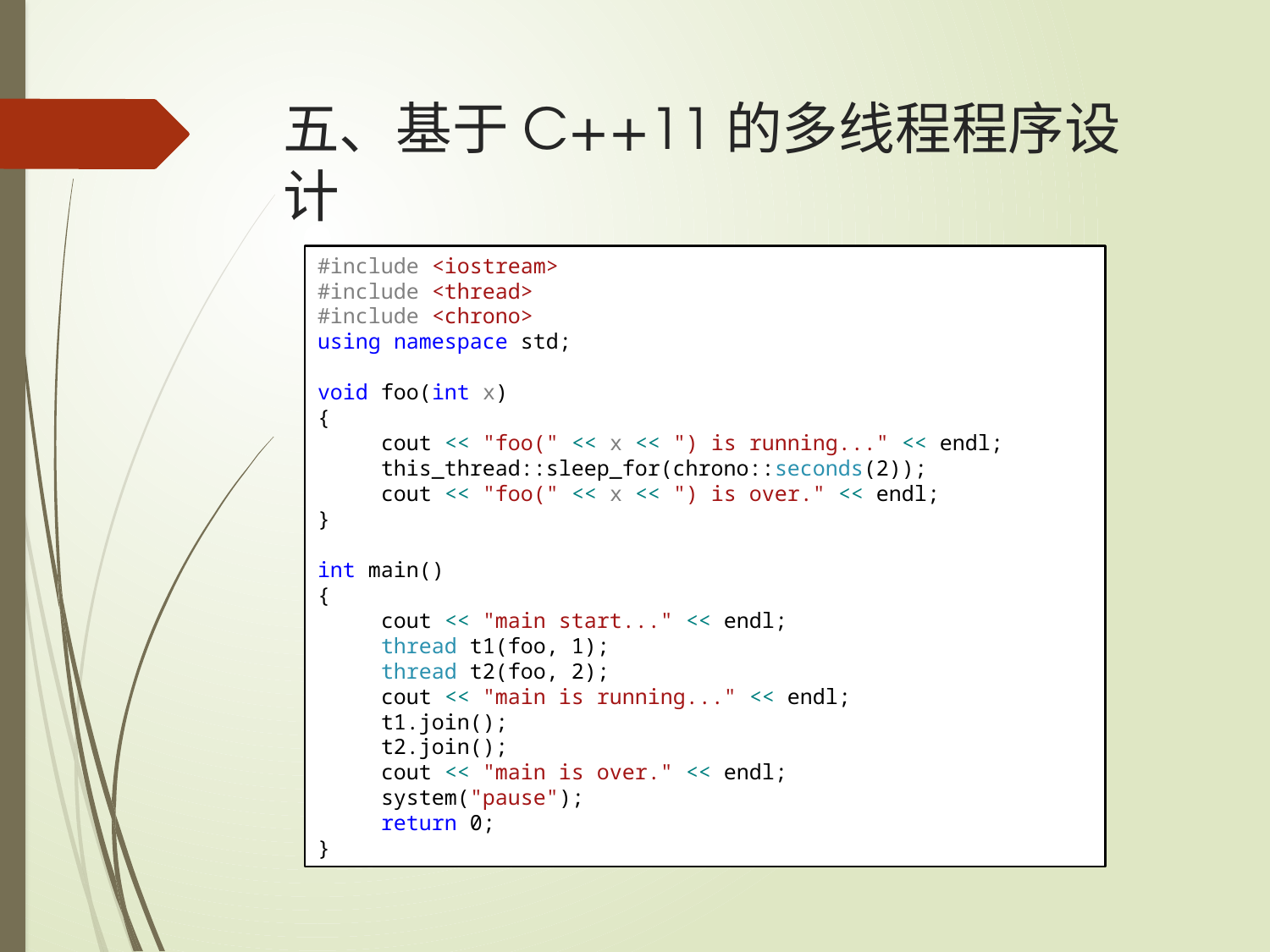

# 五、基于C++11的多线程程序设计
#include <iostream>
#include <thread>
#include <chrono>
using namespace std;

void foo(int x)
{
cout << "foo(" << x << ") is running..." << endl;
this_thread::sleep_for(chrono::seconds(2));
cout << "foo(" << x << ") is over." << endl;
}

int main()
{
cout << "main start..." << endl;
thread t1(foo, 1);
thread t2(foo, 2);
cout << "main is running..." << endl;
t1.join();
t2.join();
cout << "main is over." << endl;
system("pause");
return 0;
}